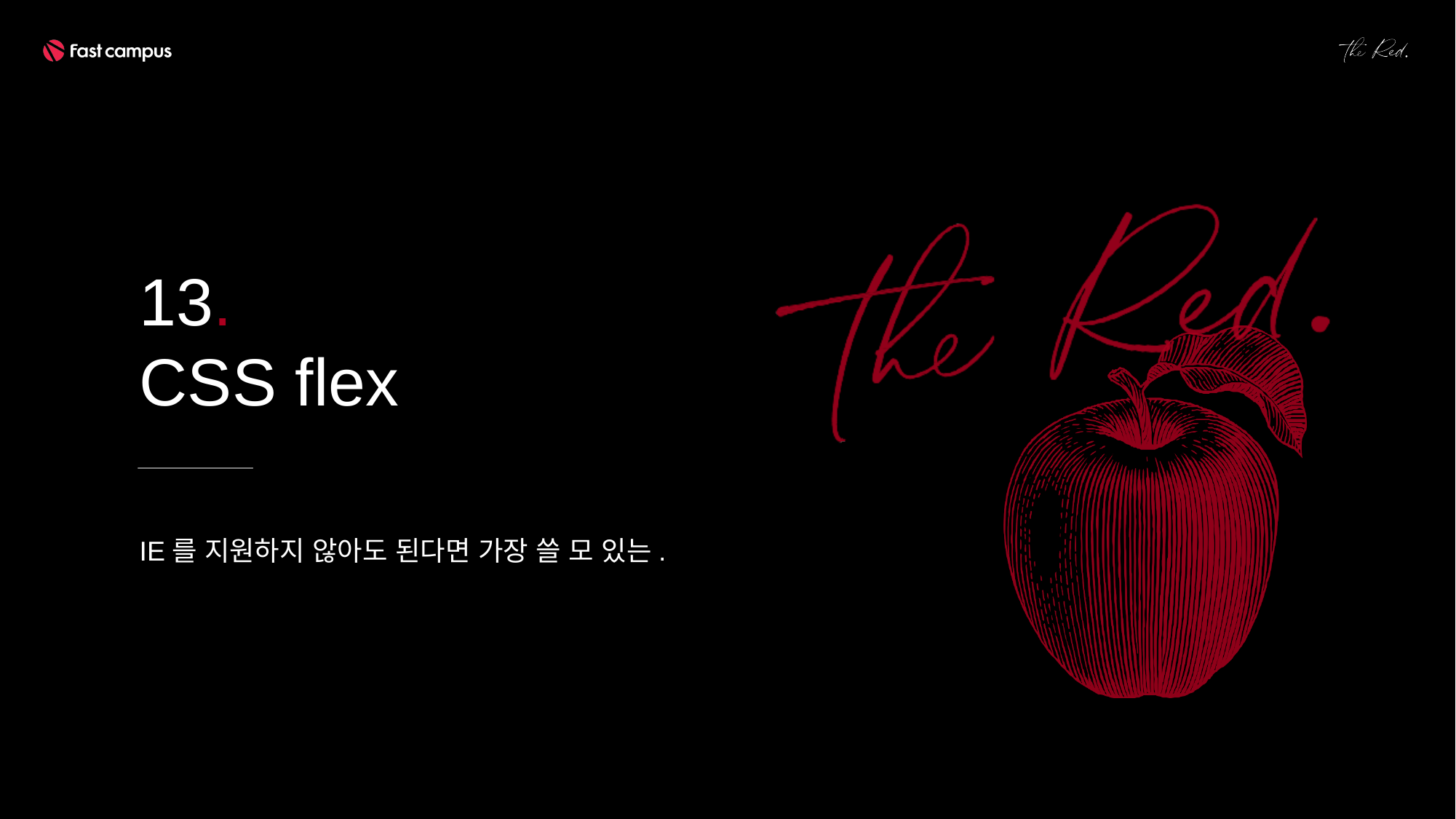

13.
CSS flex
IE를 지원하지 않아도 된다면 가장 쓸 모 있는.